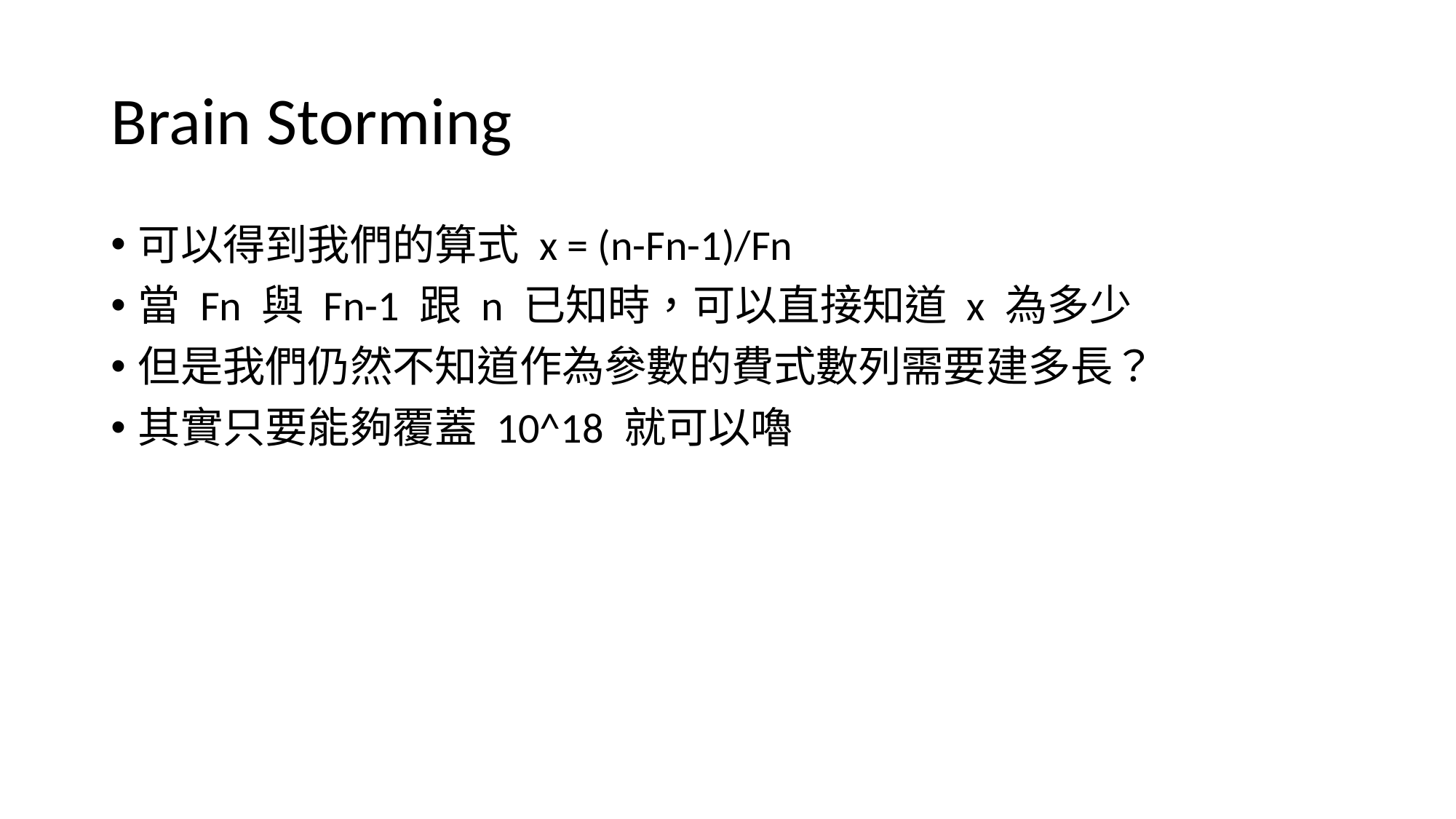

# Brain Storming
可以得到我們的算式 x = (n-Fn-1)/Fn
當 Fn 與 Fn-1 跟 n 已知時，可以直接知道 x 為多少
但是我們仍然不知道作為參數的費式數列需要建多長？
其實只要能夠覆蓋 10^18 就可以嚕